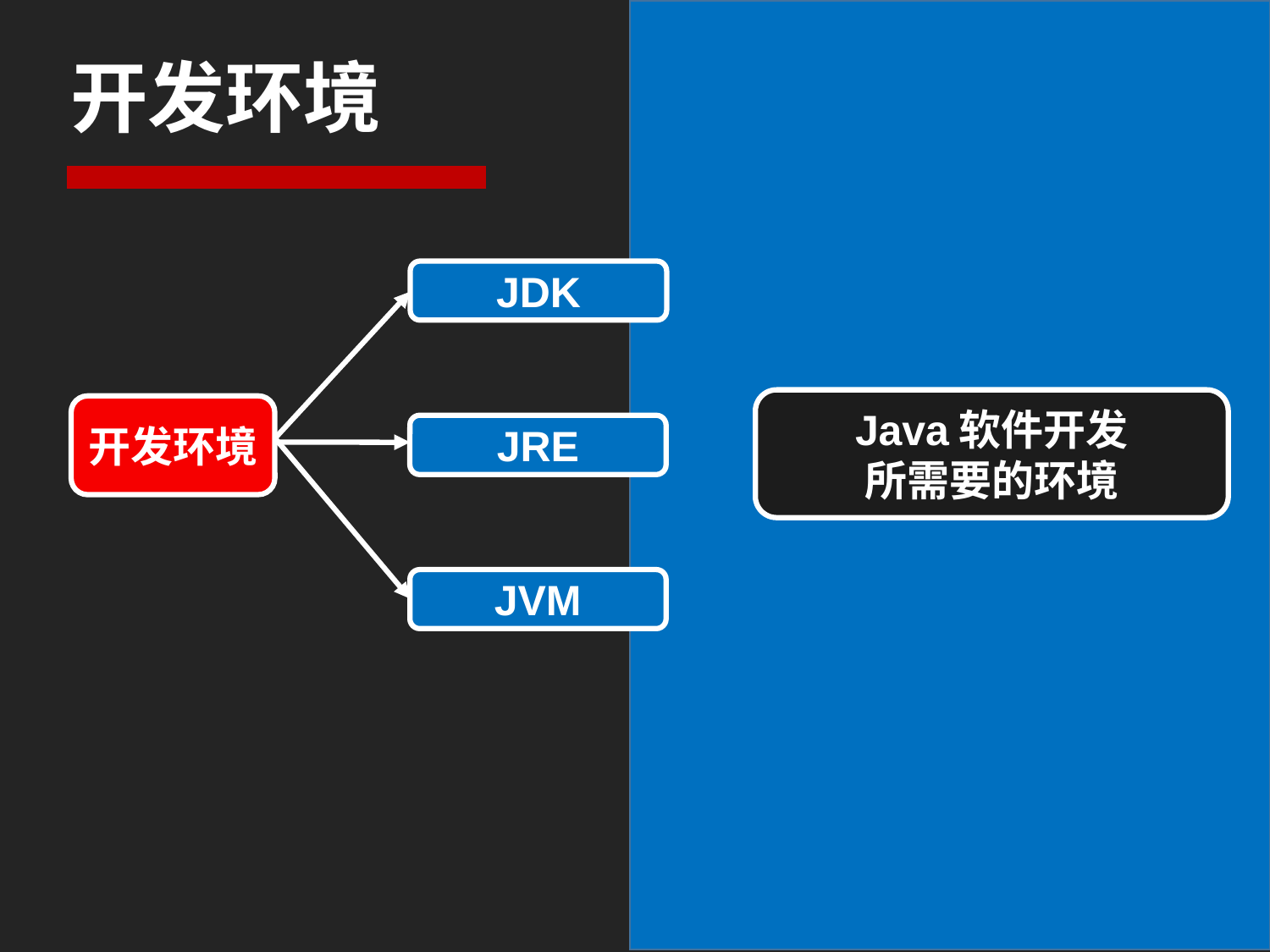

# 开发环境

JDK

Java软件开发
所需要的环境
开发环境
JRE

JVM